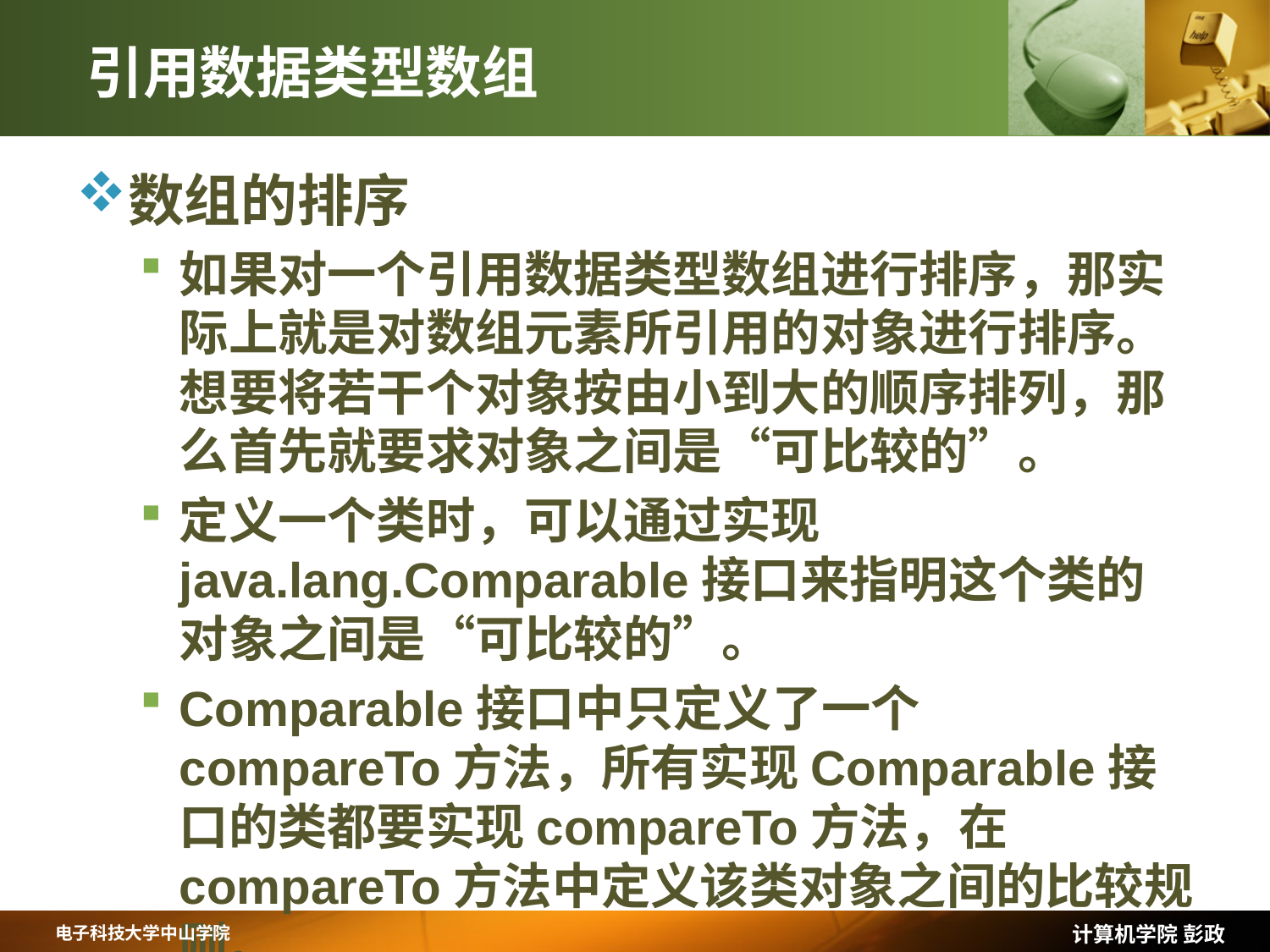

# 引用数据类型数组
数组的排序
如果对一个引用数据类型数组进行排序，那实际上就是对数组元素所引用的对象进行排序。想要将若干个对象按由小到大的顺序排列，那么首先就要求对象之间是“可比较的”。
定义一个类时，可以通过实现java.lang.Comparable接口来指明这个类的对象之间是“可比较的”。
Comparable接口中只定义了一个compareTo方法，所有实现Comparable接口的类都要实现compareTo方法，在compareTo方法中定义该类对象之间的比较规则。
计算机学院 彭政
电子科技大学中山学院